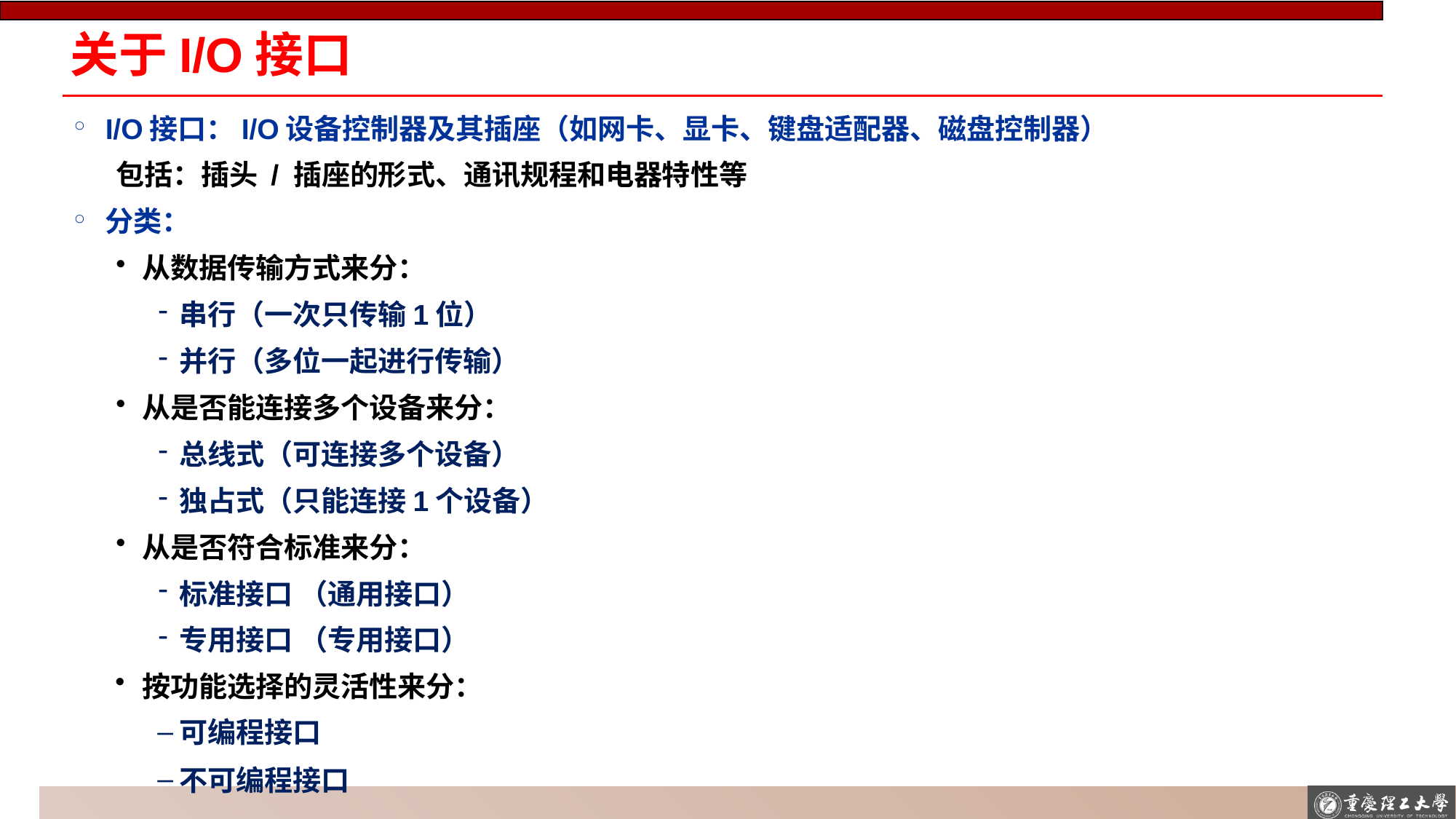

# 关于I/O接口
I/O接口：I/O设备控制器及其插座（如网卡、显卡、键盘适配器、磁盘控制器）
包括：插头 / 插座的形式、通讯规程和电器特性等
分类：
从数据传输方式来分：
串行（一次只传输1位）
并行（多位一起进行传输）
从是否能连接多个设备来分：
总线式（可连接多个设备）
独占式（只能连接1个设备）
从是否符合标准来分：
标准接口 （通用接口）
专用接口 （专用接口）
按功能选择的灵活性来分：
可编程接口
不可编程接口